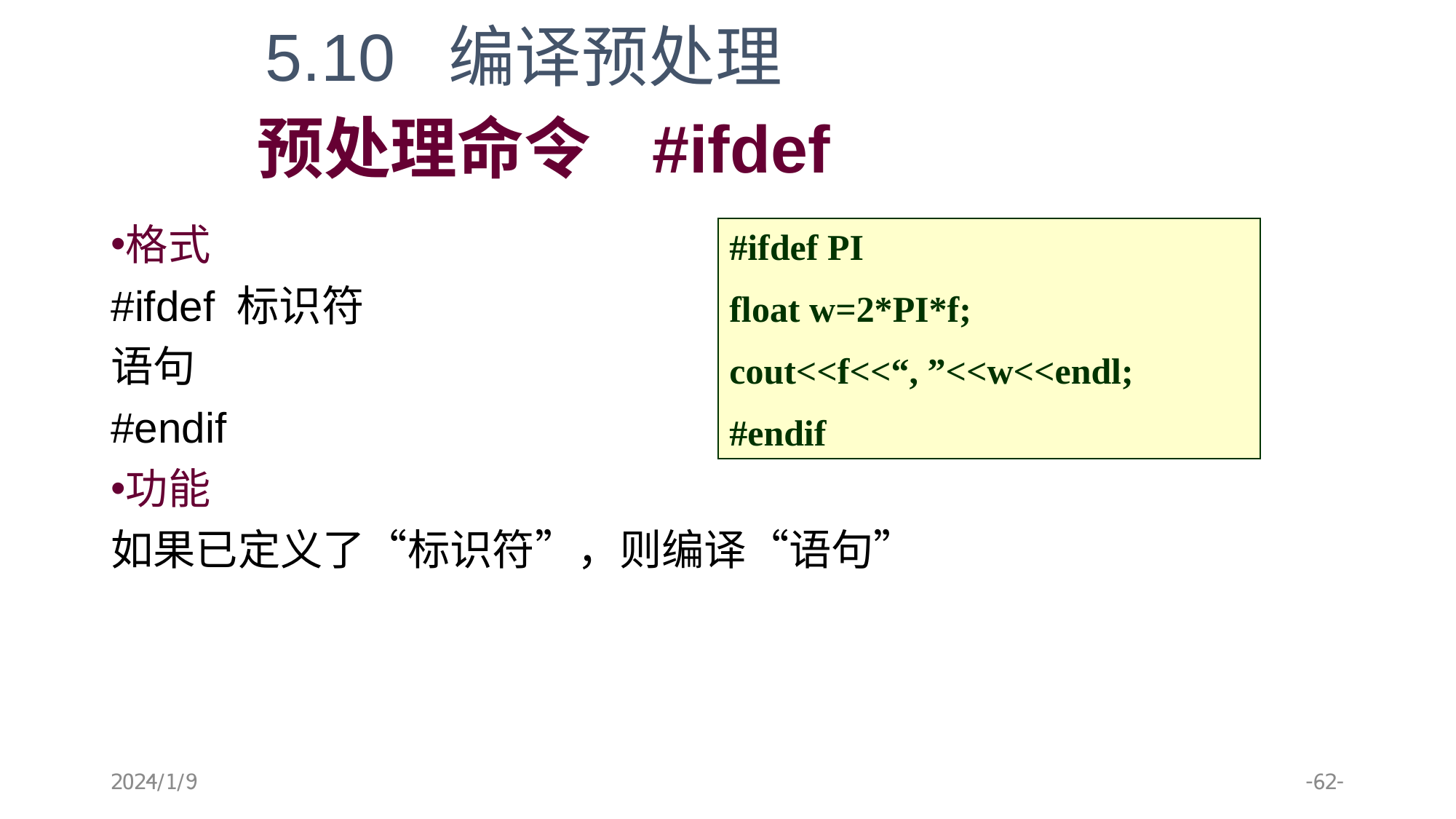

5.10  编译预处理
# 预处理命令   #ifdef
格式
#ifdef 标识符
语句
#endif
功能
如果已定义了“标识符”，则编译“语句”
#ifdef PI
float w=2*PI*f;
cout<<f<<“, ”<<w<<endl;
#endif
2024/1/9
-62-